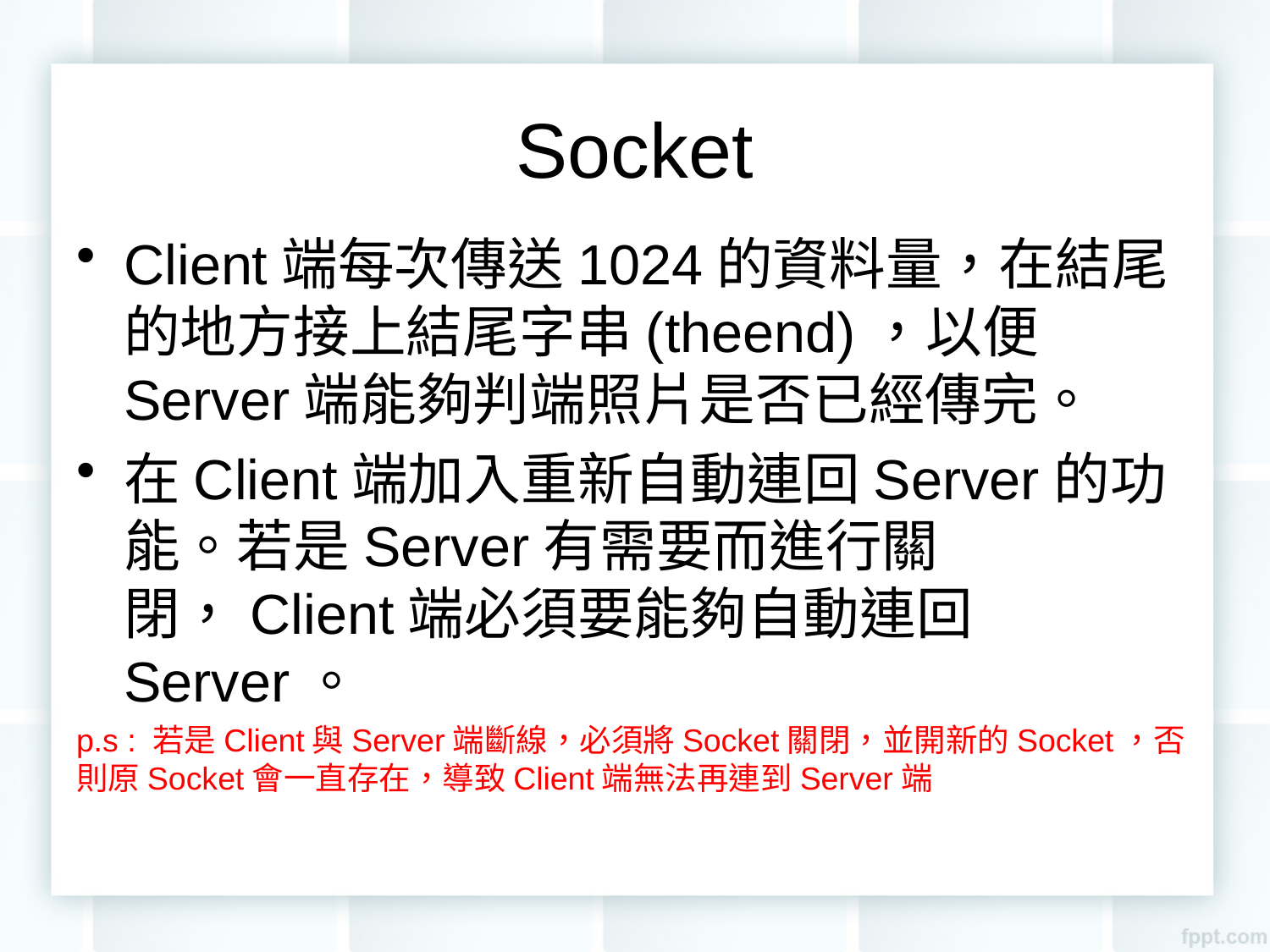

# Socket
Client端每次傳送1024的資料量，在結尾的地方接上結尾字串(theend)，以便Server端能夠判端照片是否已經傳完。
在Client端加入重新自動連回Server的功能。若是Server有需要而進行關閉，Client端必須要能夠自動連回Server。
p.s : 若是Client與Server端斷線，必須將Socket關閉，並開新的Socket，否則原Socket會一直存在，導致Client端無法再連到Server端